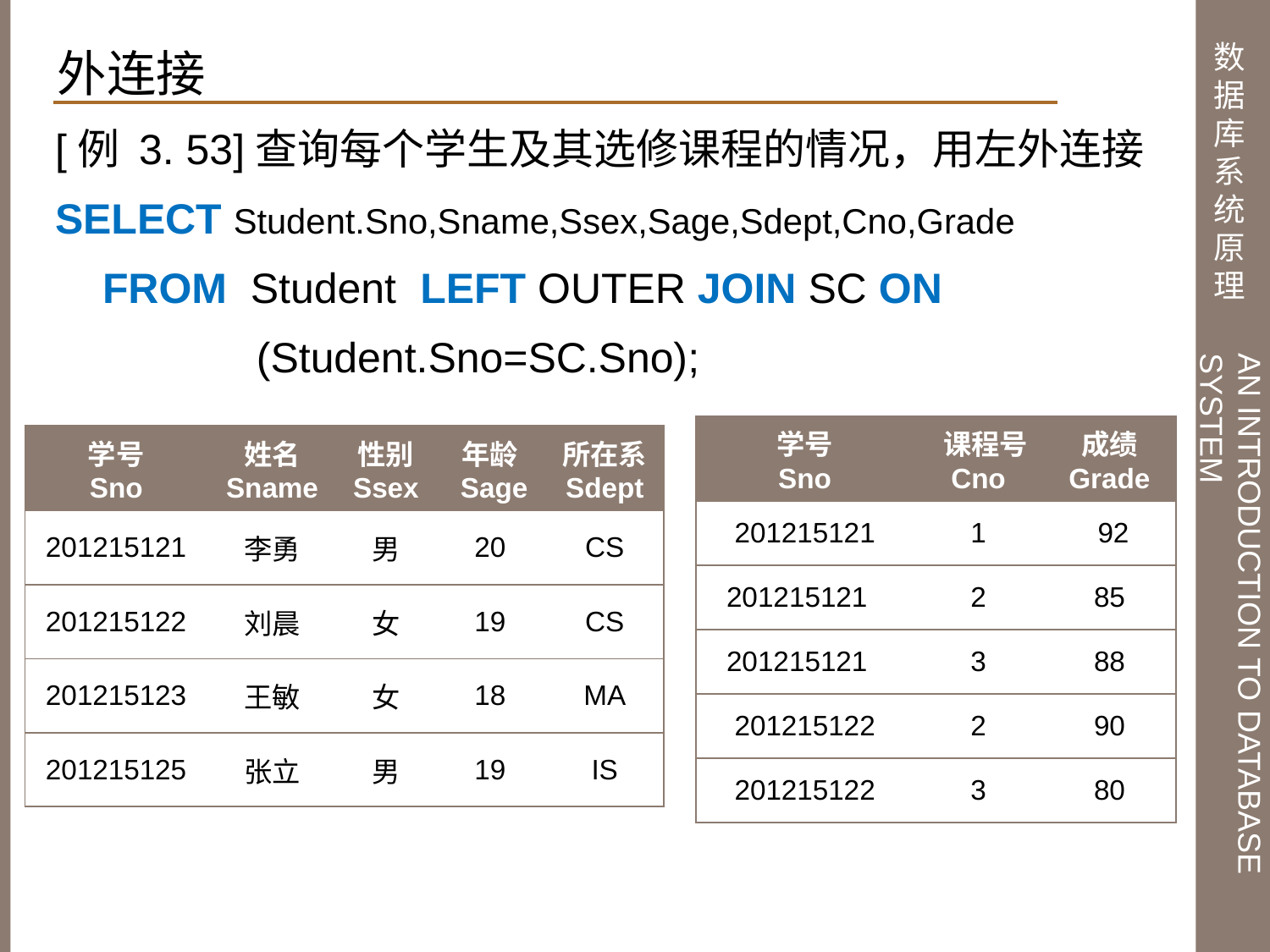

外连接
[例 3. 53]查询每个学生及其选修课程的情况，用左外连接
SELECT Student.Sno,Sname,Ssex,Sage,Sdept,Cno,Grade
    FROM  Student  LEFT OUTER JOIN SC ON
                 (Student.Sno=SC.Sno);

| 学号 Sno | 课程号 Cno | 成绩 Grade |
| --- | --- | --- |
| 201215121 | 1 | 92 |
| 201215121 | 2 | 85 |
| 201215121 | 3 | 88 |
| 201215122 | 2 | 90 |
| 201215122 | 3 | 80 |
| 学号 Sno | 姓名 Sname | 性别 Ssex | 年龄 Sage | 所在系 Sdept |
| --- | --- | --- | --- | --- |
| 201215121 | 李勇 | 男 | 20 | CS |
| 201215122 | 刘晨 | 女 | 19 | CS |
| 201215123 | 王敏 | 女 | 18 | MA |
| 201215125 | 张立 | 男 | 19 | IS |